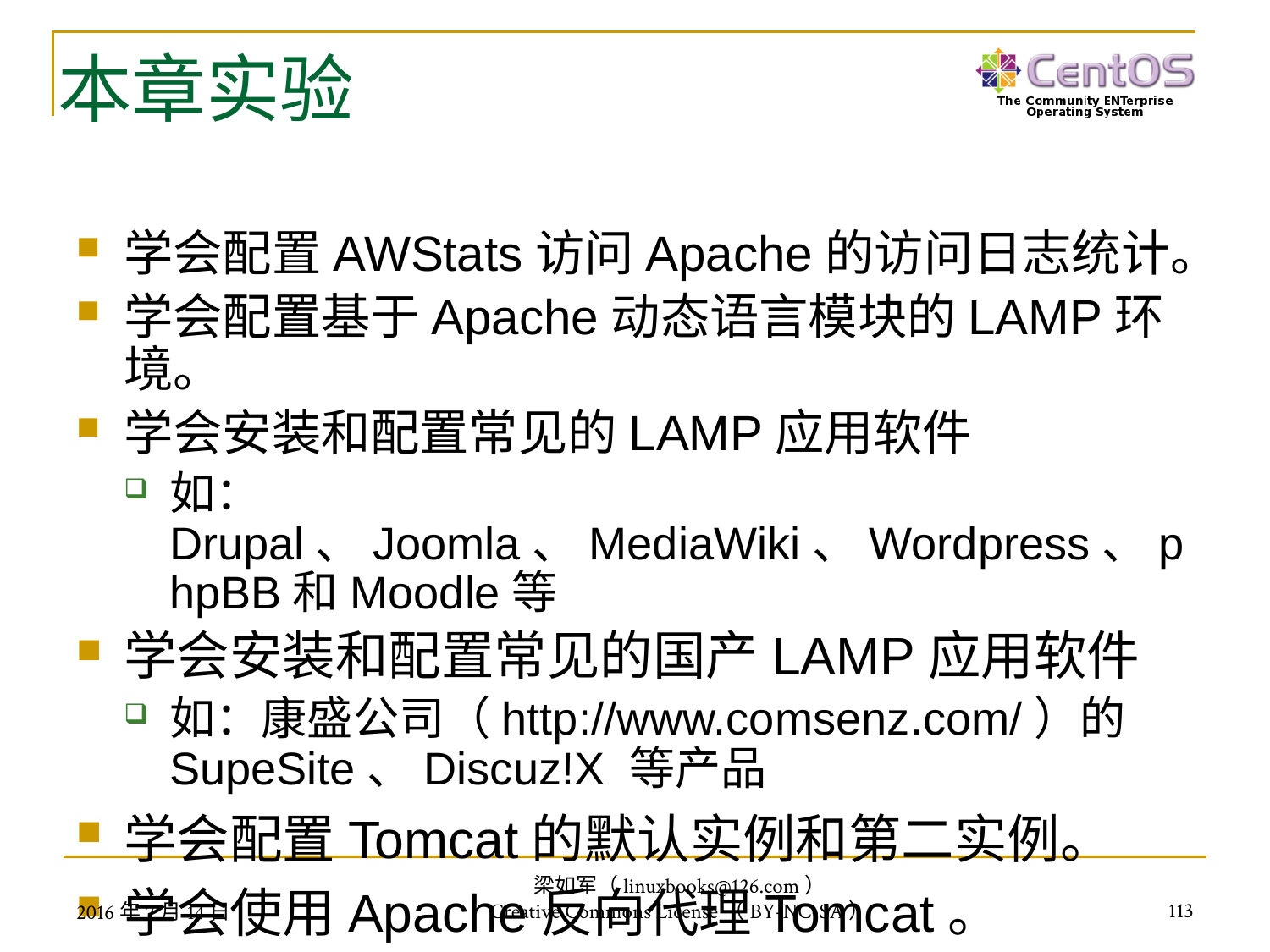

# 本章实验
学会配置AWStats访问Apache的访问日志统计。
学会配置基于Apache动态语言模块的LAMP环境。
学会安装和配置常见的LAMP应用软件
如：Drupal、Joomla、MediaWiki、Wordpress、phpBB和Moodle等
学会安装和配置常见的国产LAMP应用软件
如：康盛公司（http://www.comsenz.com/）的 SupeSite、Discuz!X 等产品
学会配置Tomcat的默认实例和第二实例。
学会使用Apache反向代理Tomcat。
梁如军（linuxbooks@126.com）
Creative Commons License（BY-NC-SA）
2016年7月14日
113